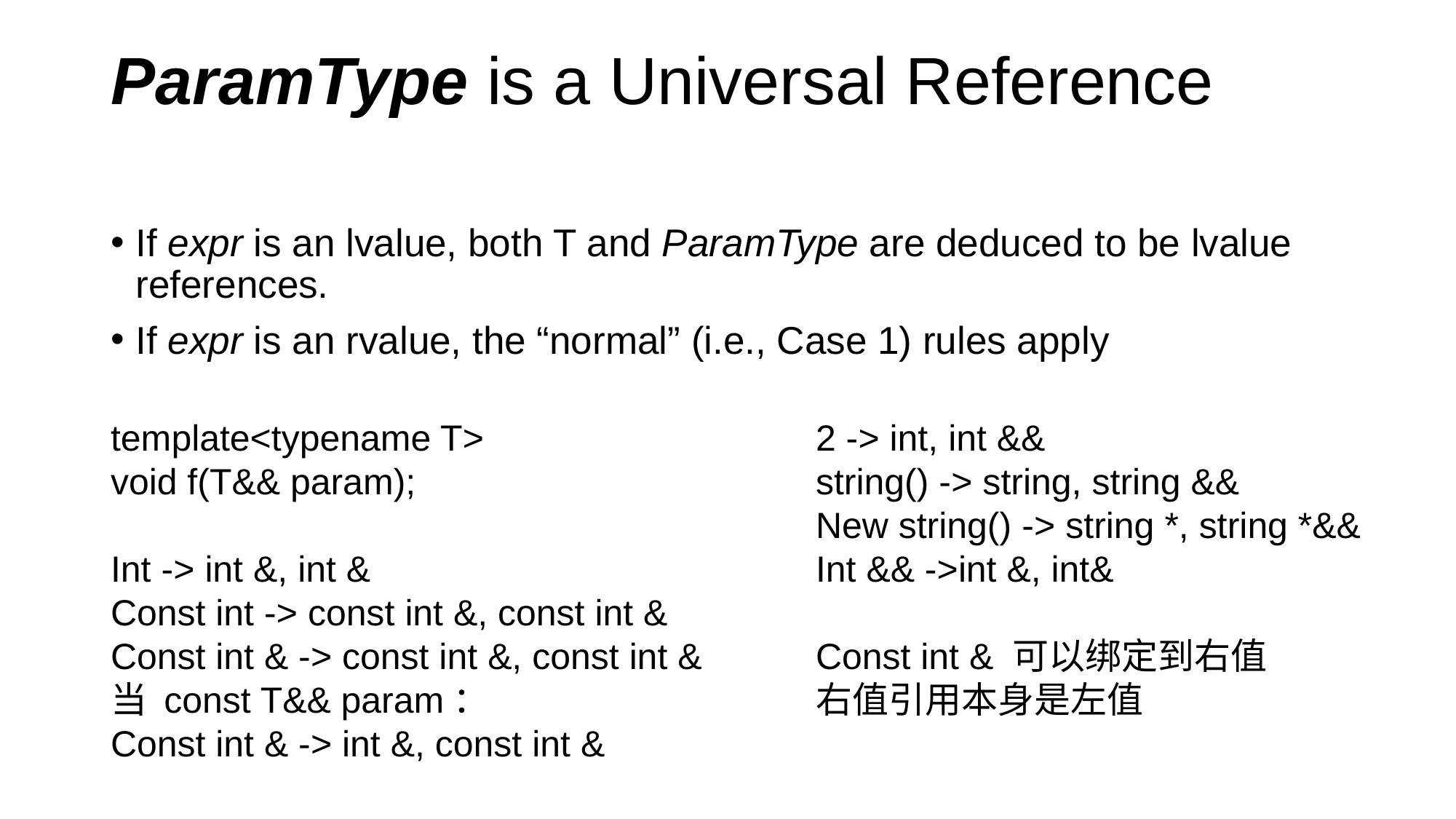

# ParamType is a Universal Reference
If expr is an lvalue, both T and ParamType are deduced to be lvalue references.
If expr is an rvalue, the “normal” (i.e., Case 1) rules apply
template<typename T>
void f(T&& param);

Int -> int &, int &
Const int -> const int &, const int &
Const int & -> const int &, const int &
当 const T&& param：
Const int & -> int &, const int &
2 -> int, int &&
string() -> string, string &&
New string() -> string *, string *&&
Int && ->int &, int&

Const int & 可以绑定到右值
右值引用本身是左值